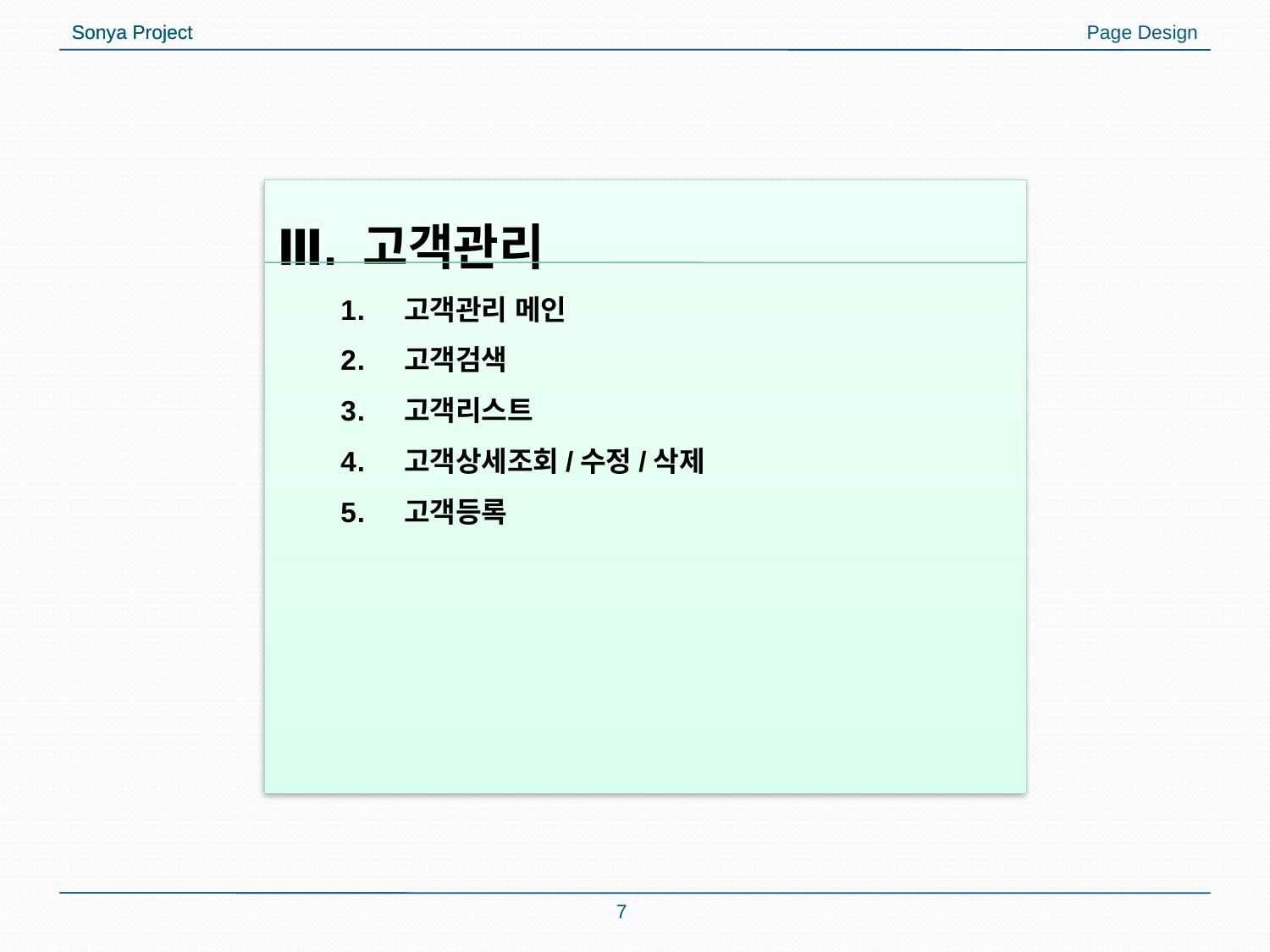

Ⅲ. 고객관리
고객관리 메인
고객검색
고객리스트
고객상세조회/수정/삭제
고객등록
7